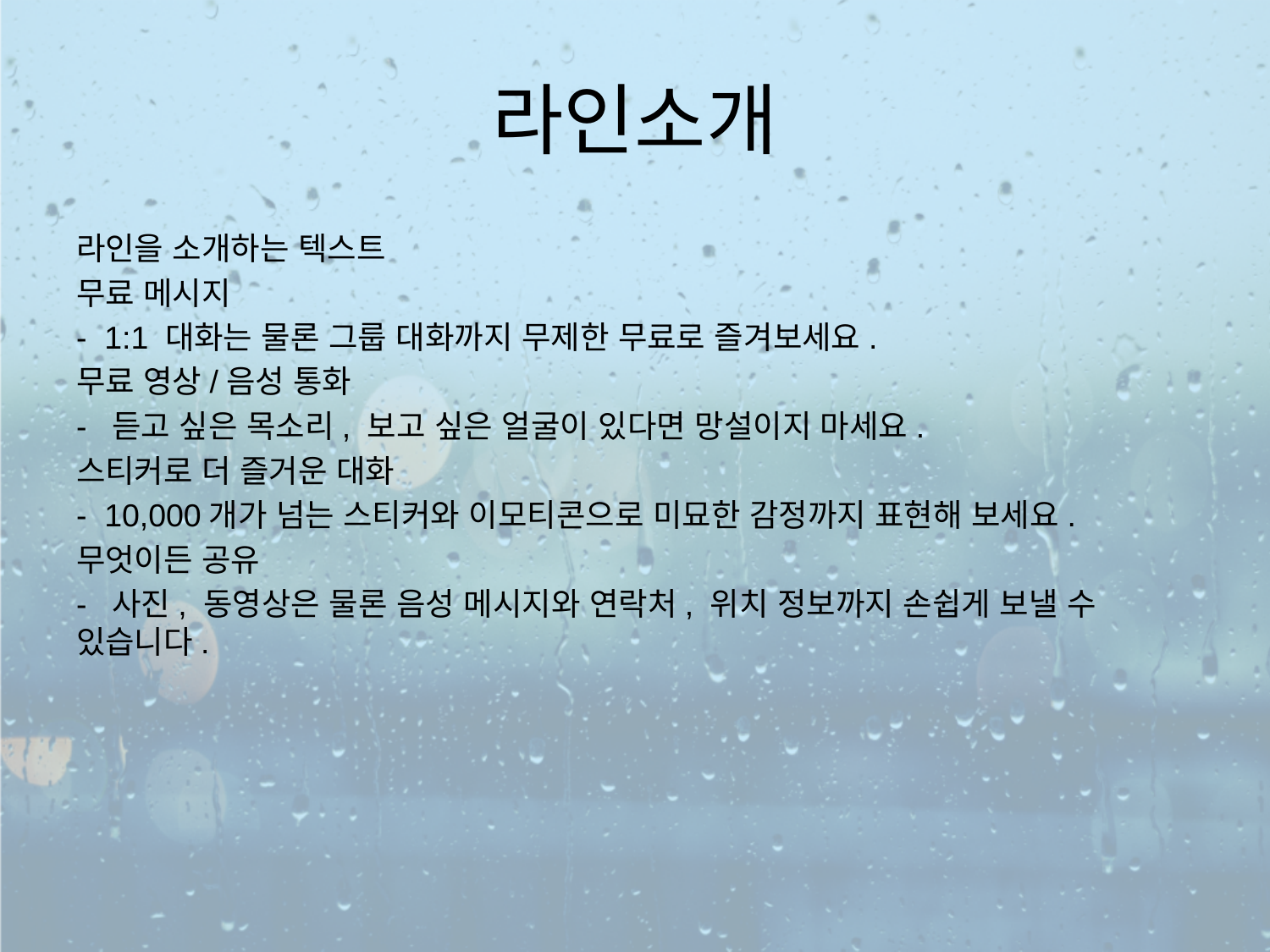

# 라인소개
라인을 소개하는 텍스트
무료 메시지
-  1:1 대화는 물론 그룹 대화까지 무제한 무료로 즐겨보세요.
무료 영상/음성 통화
-  듣고 싶은 목소리, 보고 싶은 얼굴이 있다면 망설이지 마세요.
스티커로 더 즐거운 대화
-  10,000개가 넘는 스티커와 이모티콘으로 미묘한 감정까지 표현해 보세요.
무엇이든 공유
-  사진, 동영상은 물론 음성 메시지와 연락처, 위치 정보까지 손쉽게 보낼 수 있습니다.